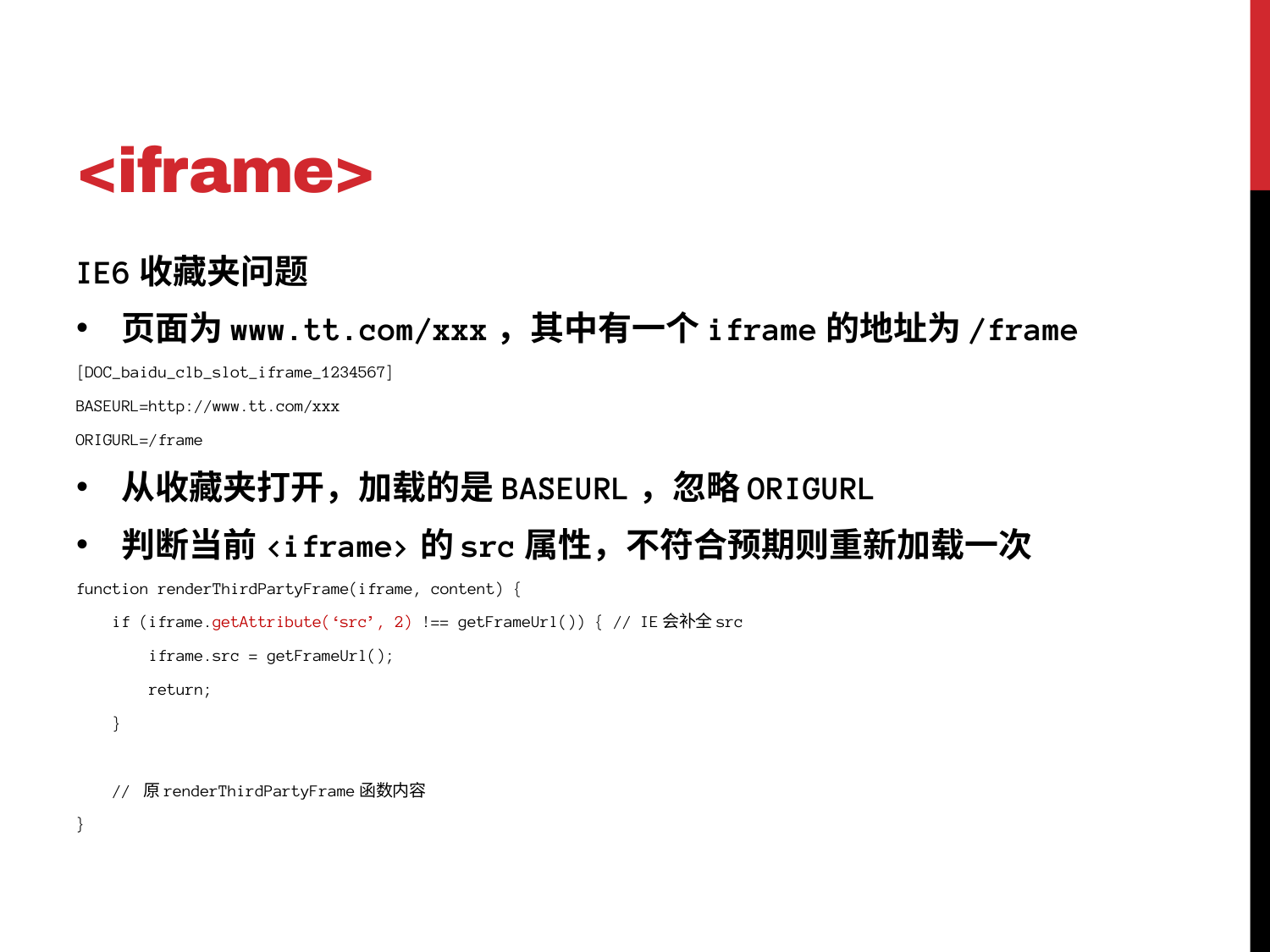

# <iframe>
IE6收藏夹问题
页面为www.tt.com/xxx，其中有一个iframe的地址为/frame
[DOC_baidu_clb_slot_iframe_1234567]
BASEURL=http://www.tt.com/xxx
ORIGURL=/frame
从收藏夹打开，加载的是BASEURL，忽略ORIGURL
判断当前<iframe>的src属性，不符合预期则重新加载一次
function renderThirdPartyFrame(iframe, content) {
    if (iframe.getAttribute(‘src’, 2) !== getFrameUrl()) { // IE会补全src
        iframe.src = getFrameUrl();
        return;
    }

    // 原renderThirdPartyFrame函数内容
}